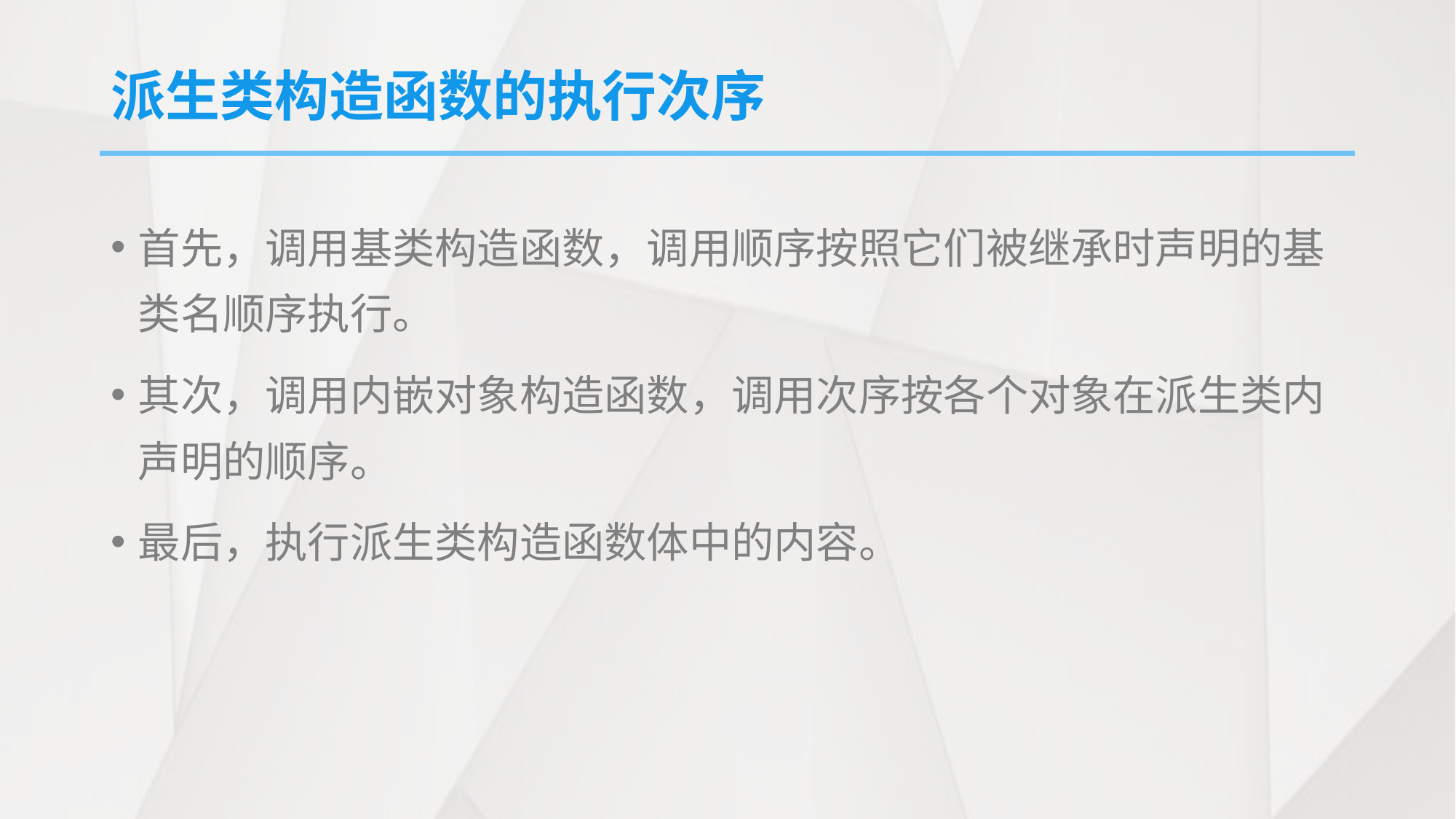

# 派生类构造函数的执行次序
首先，调用基类构造函数，调用顺序按照它们被继承时声明的基类名顺序执行。
其次，调用内嵌对象构造函数，调用次序按各个对象在派生类内声明的顺序。
最后，执行派生类构造函数体中的内容。